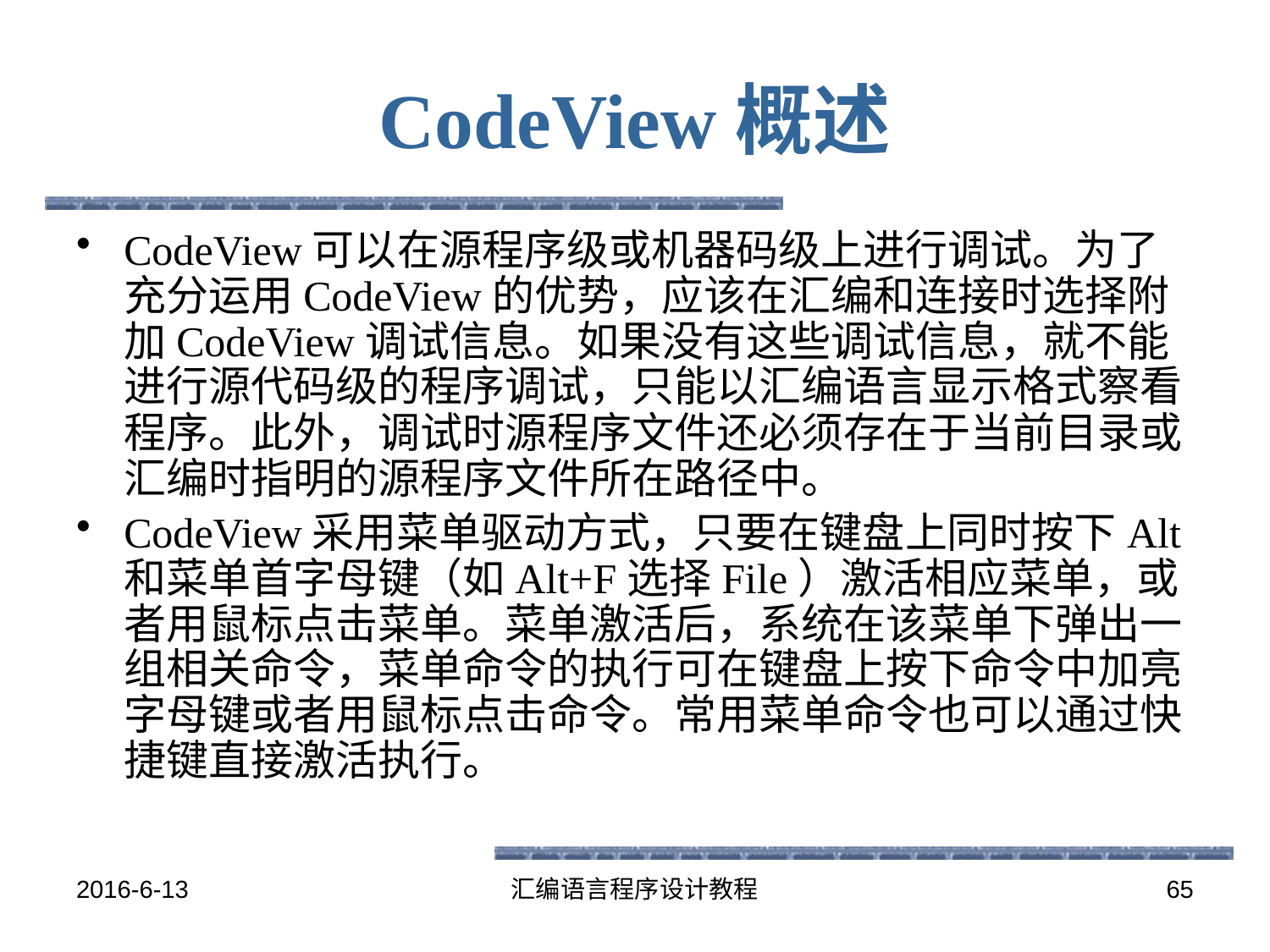

# CodeView概述
CodeView可以在源程序级或机器码级上进行调试。为了充分运用CodeView的优势，应该在汇编和连接时选择附加CodeView调试信息。如果没有这些调试信息，就不能进行源代码级的程序调试，只能以汇编语言显示格式察看程序。此外，调试时源程序文件还必须存在于当前目录或汇编时指明的源程序文件所在路径中。
CodeView采用菜单驱动方式，只要在键盘上同时按下Alt和菜单首字母键（如Alt+F选择File）激活相应菜单，或者用鼠标点击菜单。菜单激活后，系统在该菜单下弹出一组相关命令，菜单命令的执行可在键盘上按下命令中加亮字母键或者用鼠标点击命令。常用菜单命令也可以通过快捷键直接激活执行。
2016-6-13
汇编语言程序设计教程
65